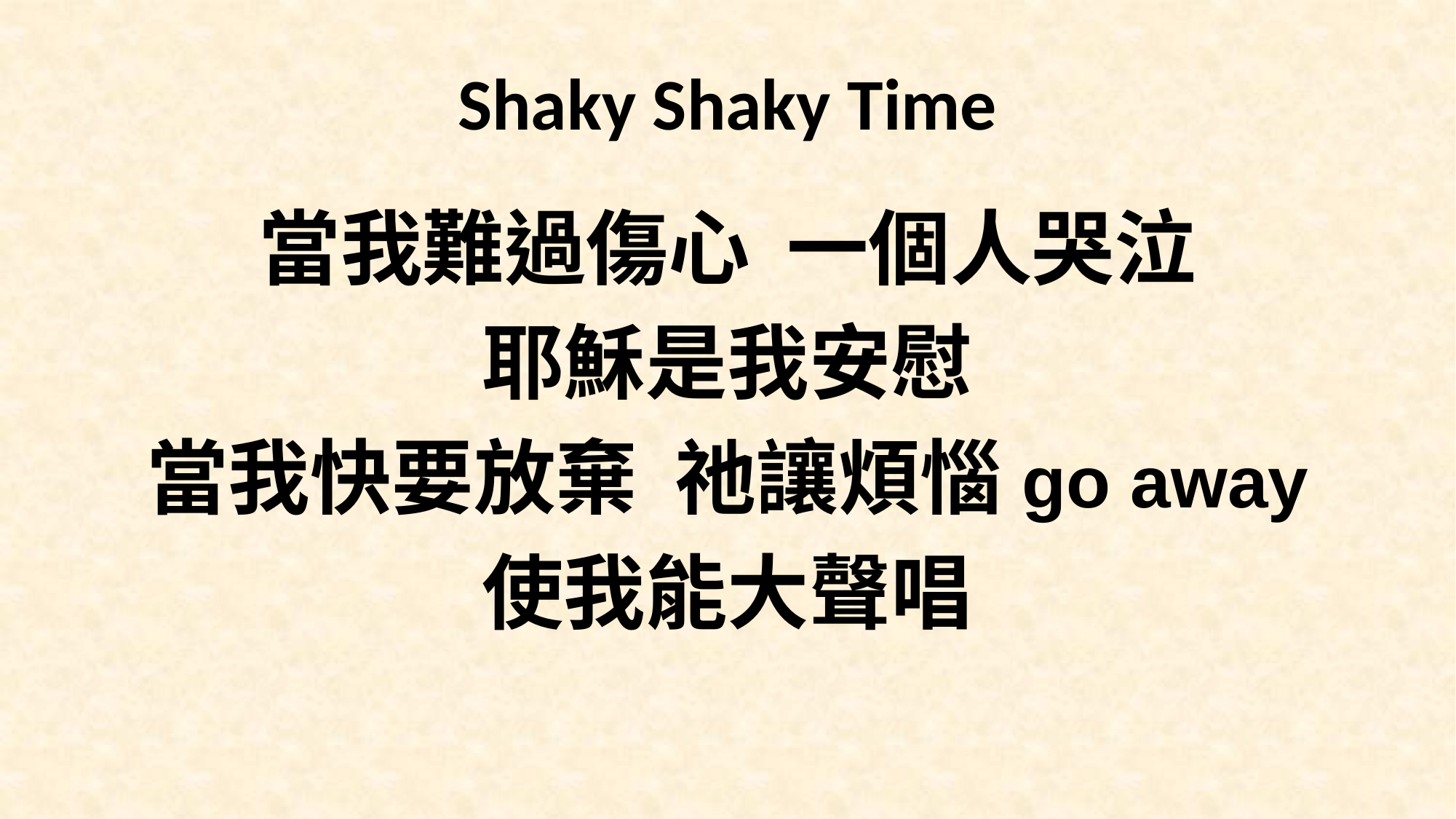

# Shaky Shaky Time
當我難過傷心  一個人哭泣
耶穌是我安慰
當我快要放棄  祂讓煩惱go away
使我能大聲唱